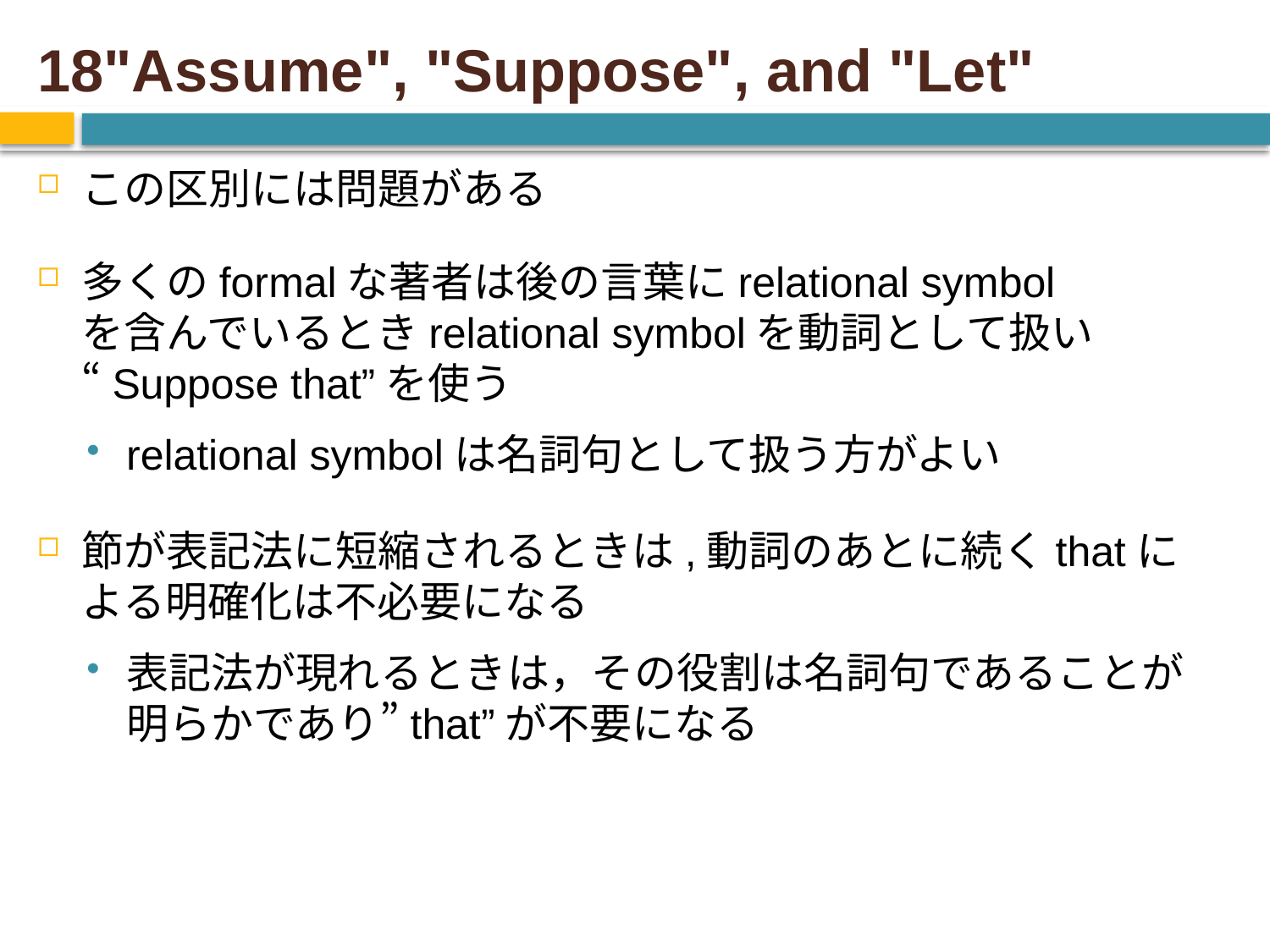

# 18"Assume", "Suppose", and "Let"
この区別には問題がある
多くのformalな著者は後の言葉にrelational symbol
を含んでいるときrelational symbolを動詞として扱い
“Suppose that”を使う
relational symbolは名詞句として扱う方がよい
節が表記法に短縮されるときは,動詞のあとに続くthatに
よる明確化は不必要になる
表記法が現れるときは，その役割は名詞句であることが
明らかであり”that”が不要になる